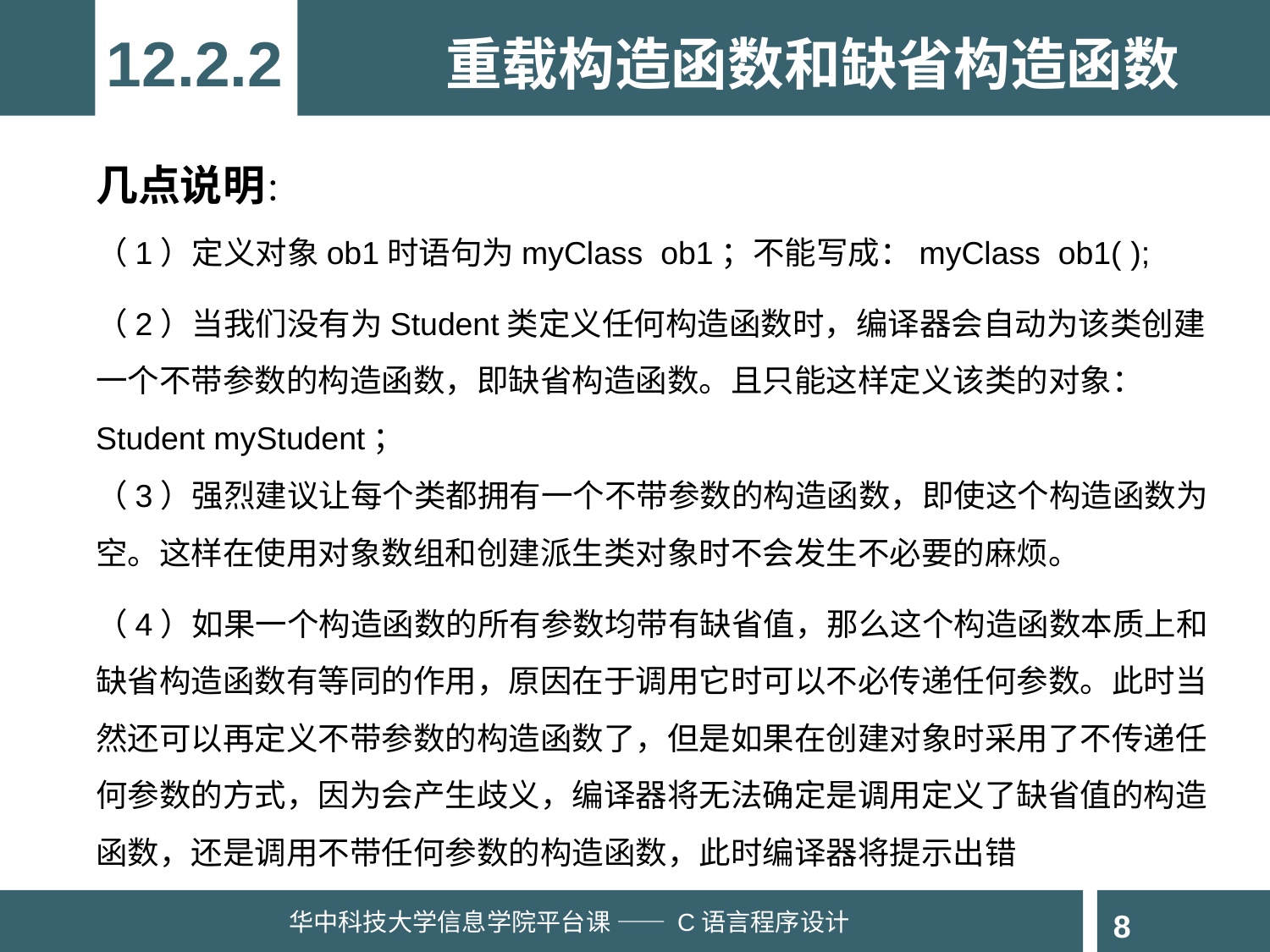

12.2.2
	重载构造函数和缺省构造函数
几点说明：
（1）定义对象ob1时语句为myClass  ob1；不能写成：myClass  ob1( );
（2）当我们没有为Student类定义任何构造函数时，编译器会自动为该类创建一个不带参数的构造函数，即缺省构造函数。且只能这样定义该类的对象：
Student myStudent；
（3）强烈建议让每个类都拥有一个不带参数的构造函数，即使这个构造函数为空。这样在使用对象数组和创建派生类对象时不会发生不必要的麻烦。
（4）如果一个构造函数的所有参数均带有缺省值，那么这个构造函数本质上和缺省构造函数有等同的作用，原因在于调用它时可以不必传递任何参数。此时当然还可以再定义不带参数的构造函数了，但是如果在创建对象时采用了不传递任何参数的方式，因为会产生歧义，编译器将无法确定是调用定义了缺省值的构造函数，还是调用不带任何参数的构造函数，此时编译器将提示出错